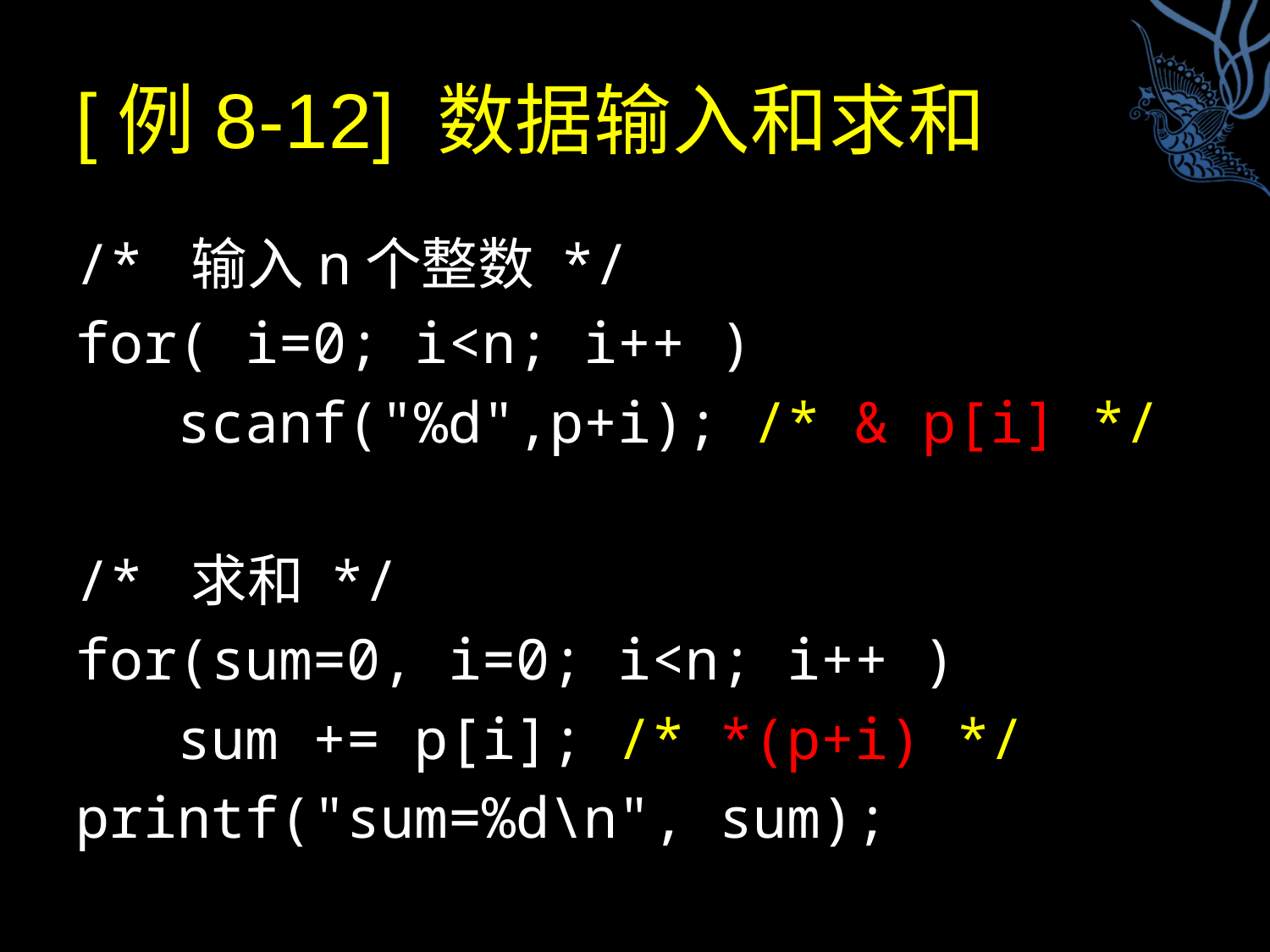

# [例8-12] 数据输入和求和
/* 输入n个整数 */
for( i=0; i<n; i++ )
   scanf("%d",p+i); /* & p[i] */

/* 求和 */
for(sum=0, i=0; i<n; i++ )
   sum += p[i]; /* *(p+i) */
printf("sum=%d\n", sum);